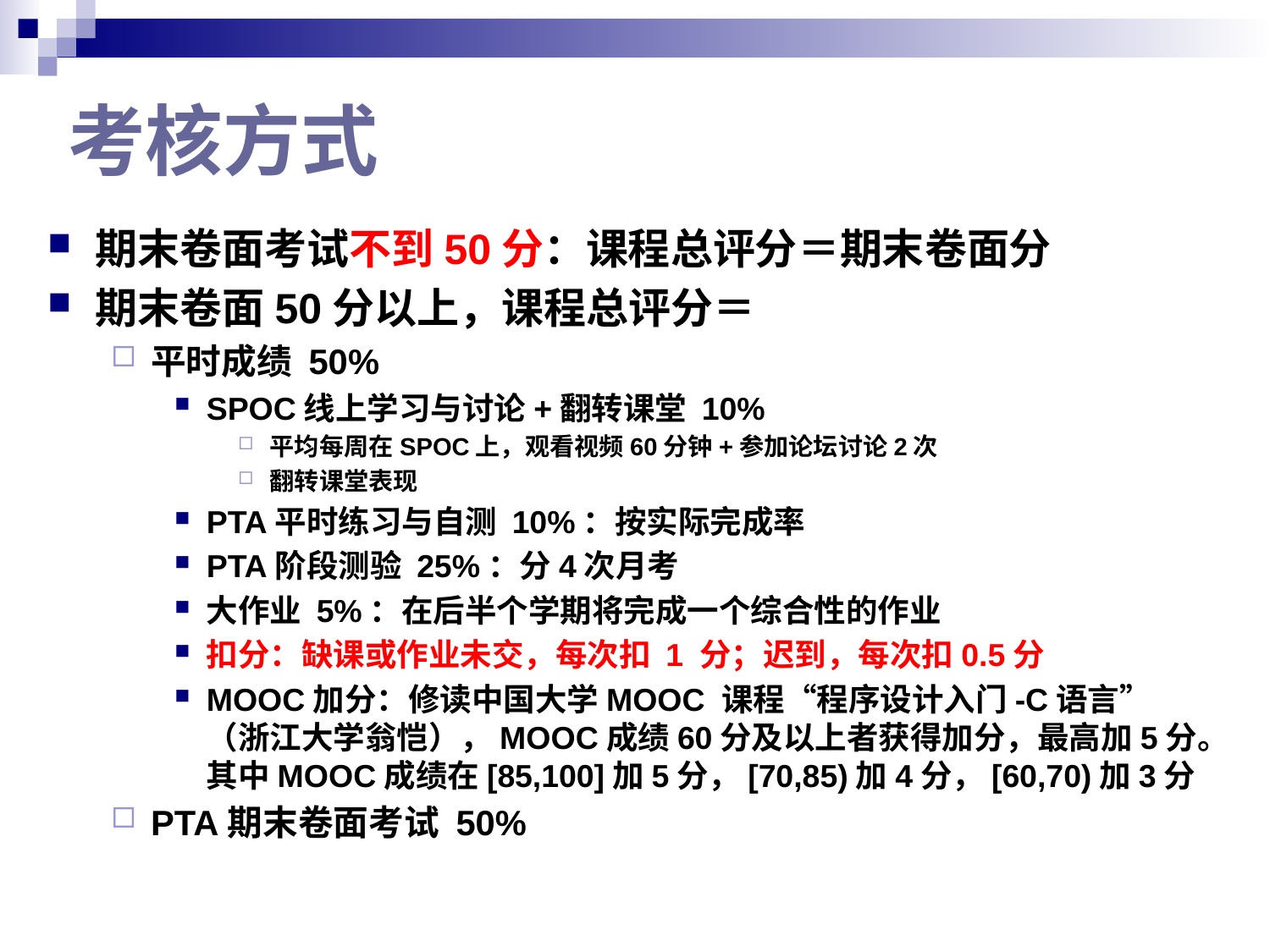

# 考核方式
期末卷面考试不到50分：课程总评分＝期末卷面分
期末卷面50分以上，课程总评分＝
平时成绩 50%
SPOC线上学习与讨论+翻转课堂 10%
平均每周在SPOC上，观看视频60分钟+参加论坛讨论2次
翻转课堂表现
PTA平时练习与自测 10%：按实际完成率
PTA阶段测验 25%：分4次月考
大作业 5%：在后半个学期将完成一个综合性的作业
扣分：缺课或作业未交，每次扣 1 分；迟到，每次扣0.5分
MOOC加分：修读中国大学MOOC 课程“程序设计入门-C语言”（浙江大学翁恺），MOOC成绩60分及以上者获得加分，最高加5分。其中MOOC成绩在[85,100]加5分，[70,85)加4分，[60,70)加3分
PTA期末卷面考试 50%